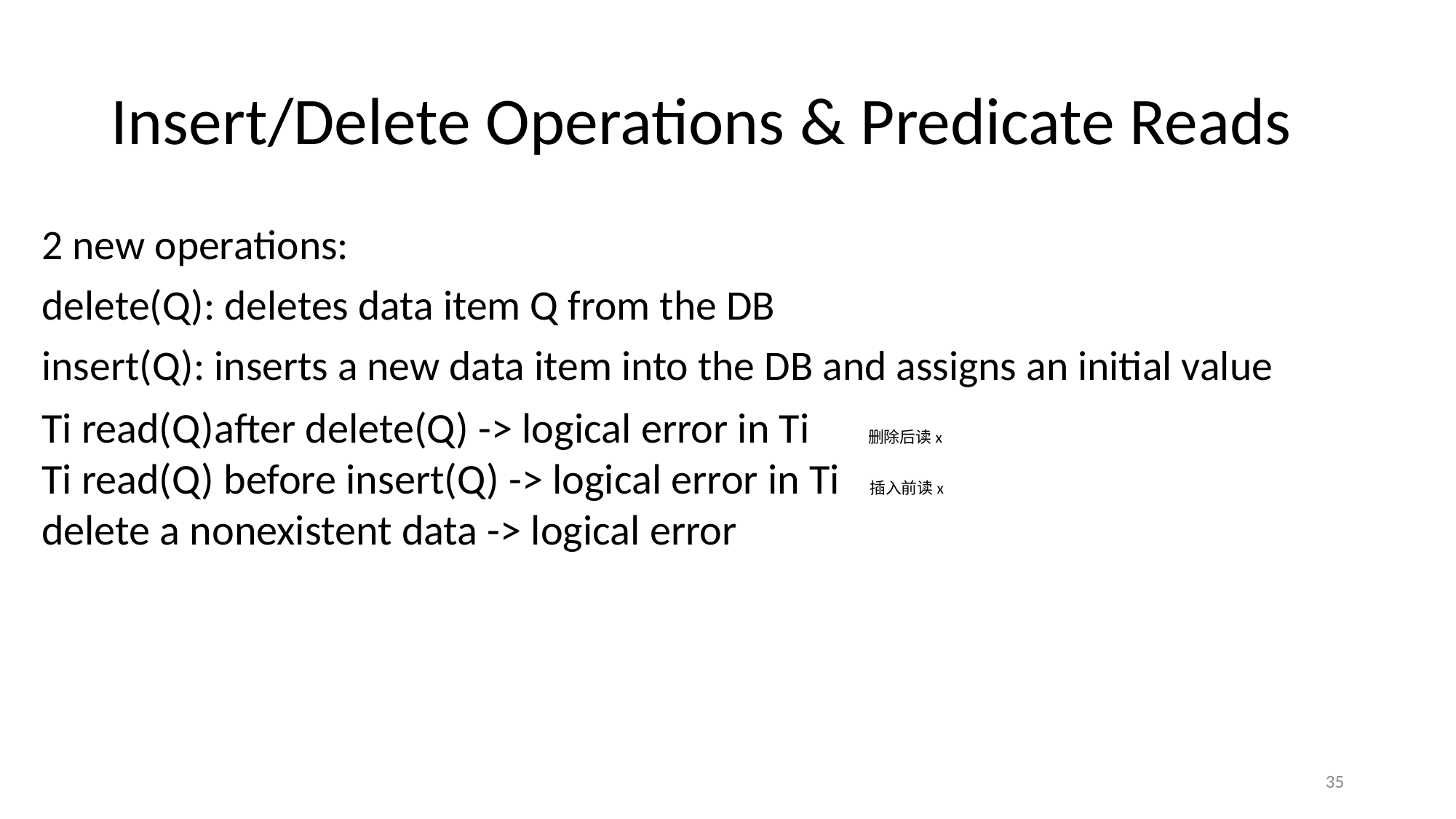

# Insert/Delete Operations & Predicate Reads
2 new operations:
delete(Q): deletes data item Q from the DB
insert(Q): inserts a new data item into the DB and assigns an initial value
Ti read(Q)after delete(Q) -> logical error in Ti     删除后读x
Ti read(Q) before insert(Q) -> logical error in Ti  插入前读x
delete a nonexistent data -> logical error
35